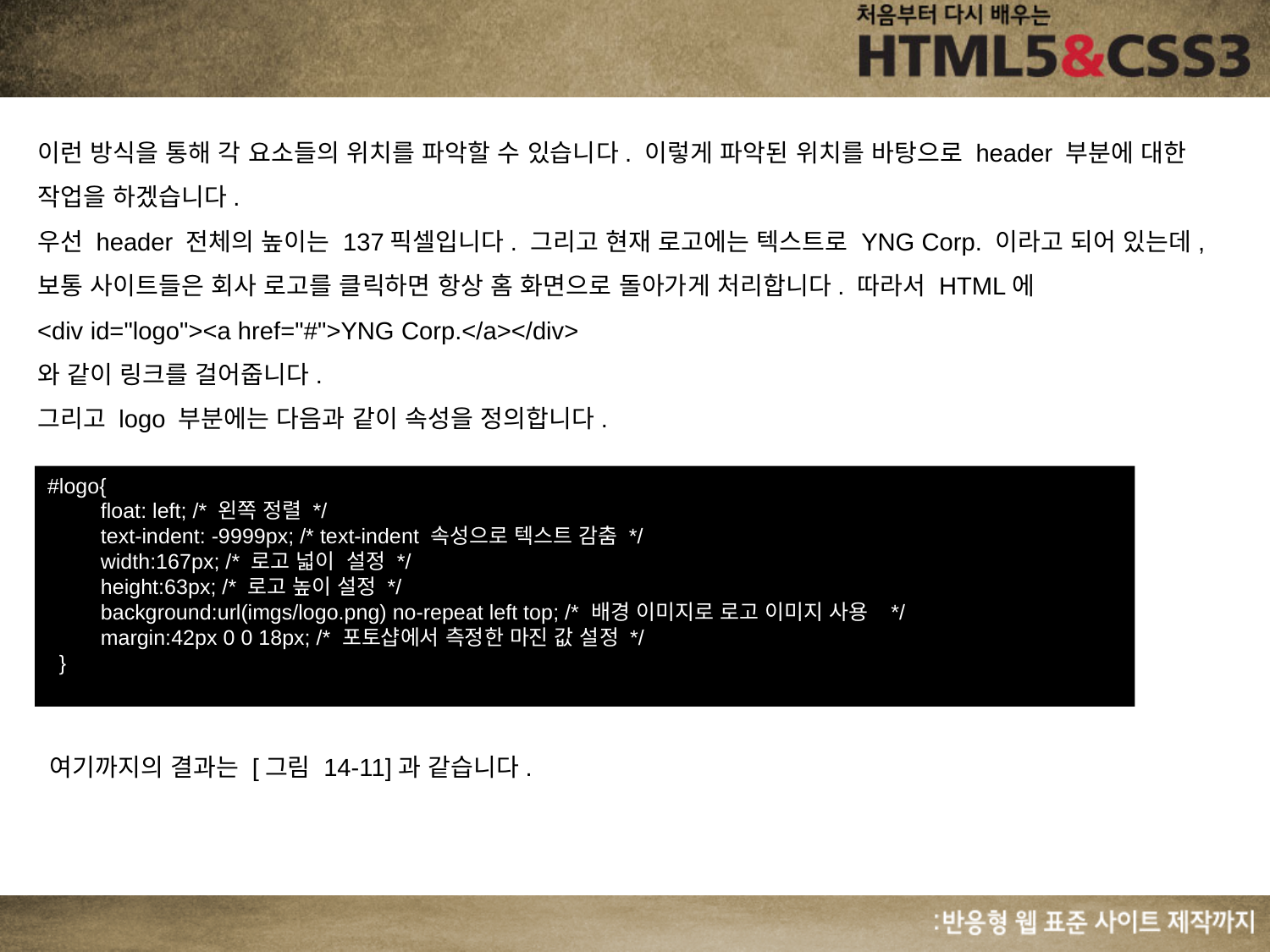

이런 방식을 통해 각 요소들의 위치를 파악할 수 있습니다. 이렇게 파악된 위치를 바탕으로 header 부분에 대한 작업을 하겠습니다.
우선 header 전체의 높이는 137픽셀입니다. 그리고 현재 로고에는 텍스트로 YNG Corp. 이라고 되어 있는데, 보통 사이트들은 회사 로고를 클릭하면 항상 홈 화면으로 돌아가게 처리합니다. 따라서 HTML에
<div id="logo"><a href="#">YNG Corp.</a></div>
와 같이 링크를 걸어줍니다.
그리고 logo 부분에는 다음과 같이 속성을 정의합니다.

#logo{
         float: left; /* 왼쪽 정렬 */
         text-indent: -9999px; /* text-indent 속성으로 텍스트 감춤 */
         width:167px; /* 로고 넓이  설정 */
         height:63px; /* 로고 높이 설정 */
         background:url(imgs/logo.png) no-repeat left top; /* 배경 이미지로 로고 이미지 사용   */
         margin:42px 0 0 18px; /* 포토샵에서 측정한 마진 값 설정 */
  }

여기까지의 결과는 [그림 14-11]과 같습니다.